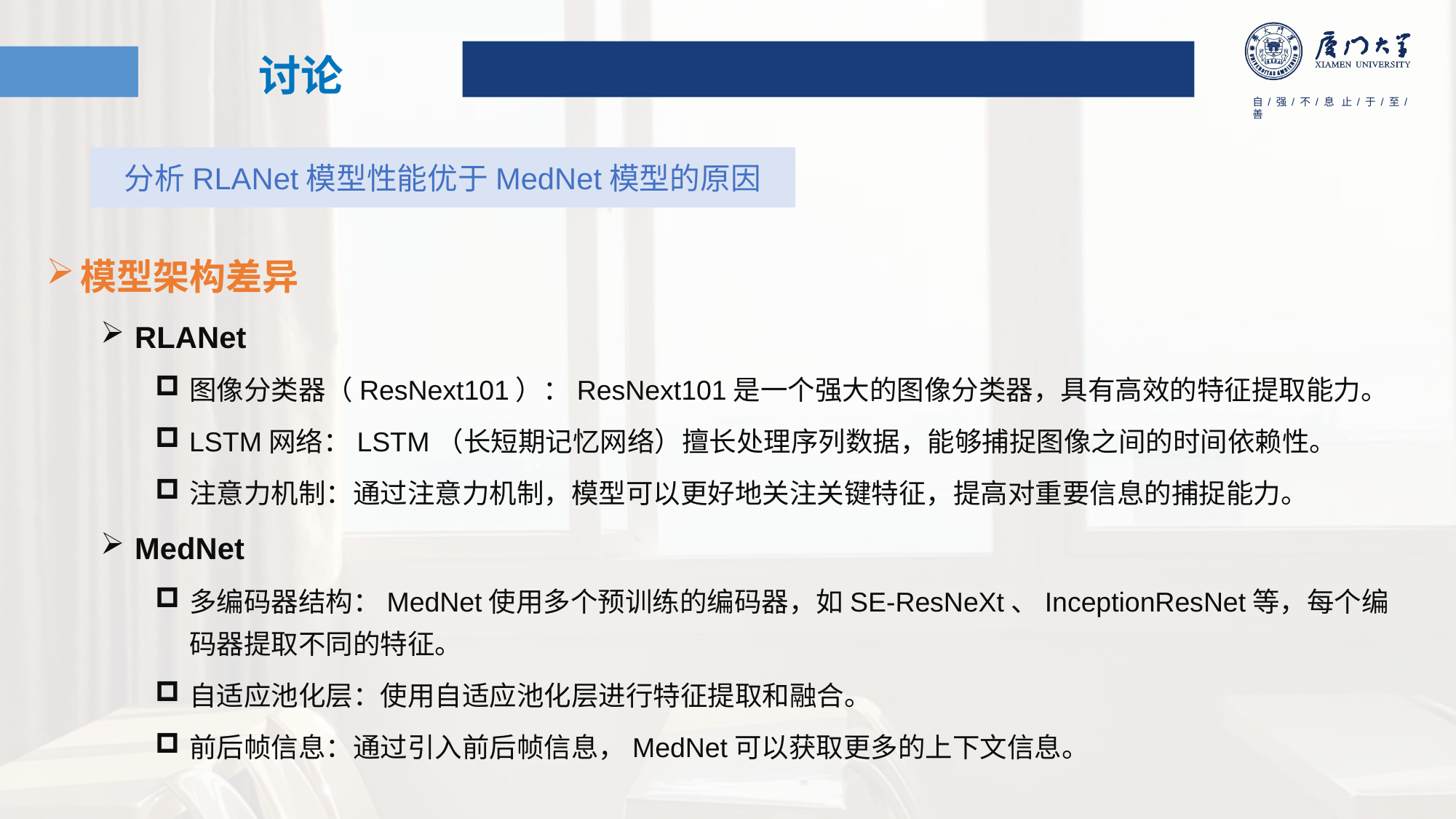

讨论
分析RLANet模型性能优于MedNet模型的原因
模型架构差异
RLANet
图像分类器（ResNext101）：ResNext101是一个强大的图像分类器，具有高效的特征提取能力。
LSTM网络：LSTM（长短期记忆网络）擅长处理序列数据，能够捕捉图像之间的时间依赖性。
注意力机制：通过注意力机制，模型可以更好地关注关键特征，提高对重要信息的捕捉能力。
MedNet
多编码器结构：MedNet使用多个预训练的编码器，如SE-ResNeXt、InceptionResNet等，每个编码器提取不同的特征。
自适应池化层：使用自适应池化层进行特征提取和融合。
前后帧信息：通过引入前后帧信息，MedNet可以获取更多的上下文信息。